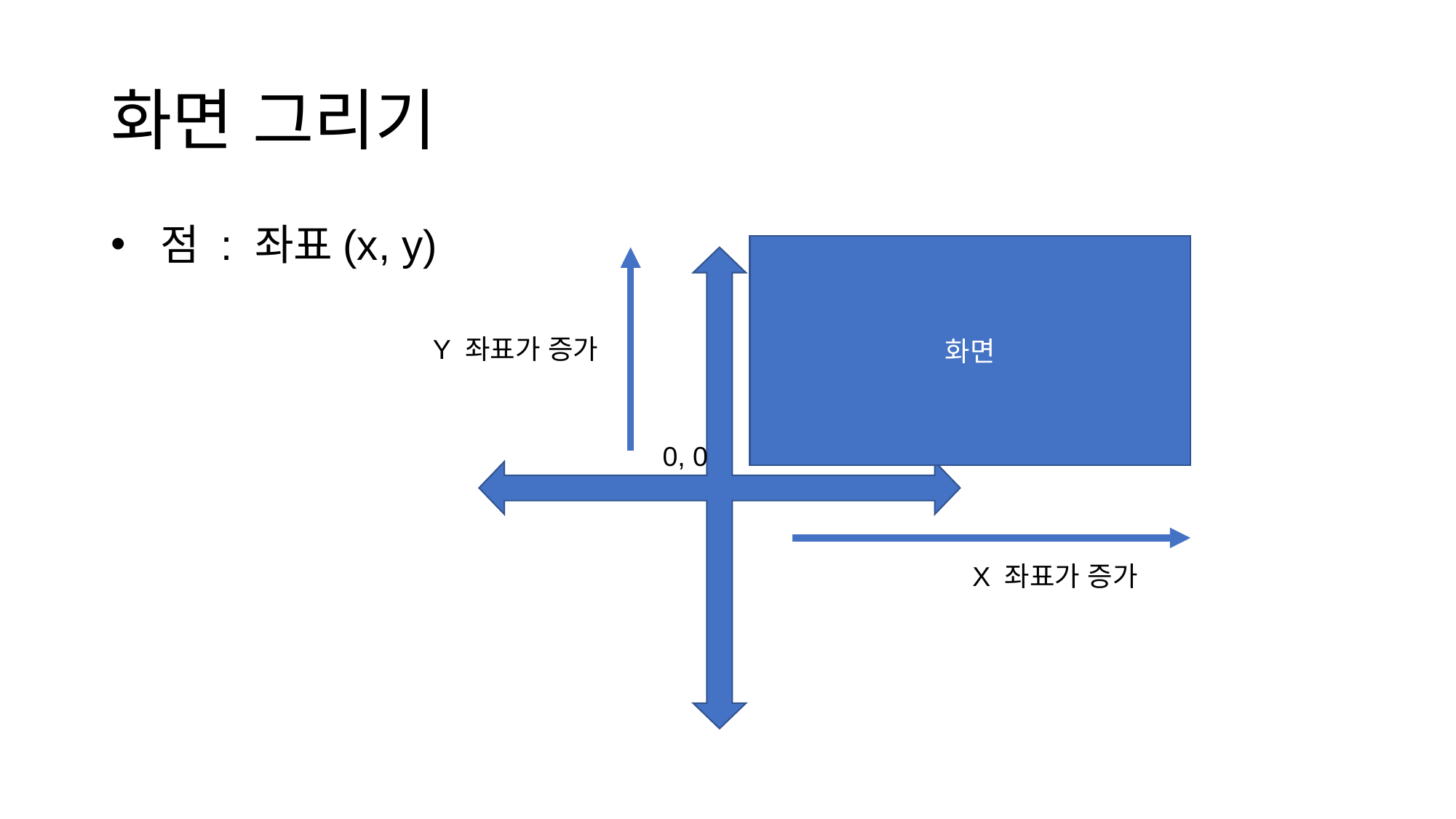

# 화면 그리기
 점 : 좌표(x, y)
화면

Y 좌표가 증가
0, 0
X 좌표가 증가